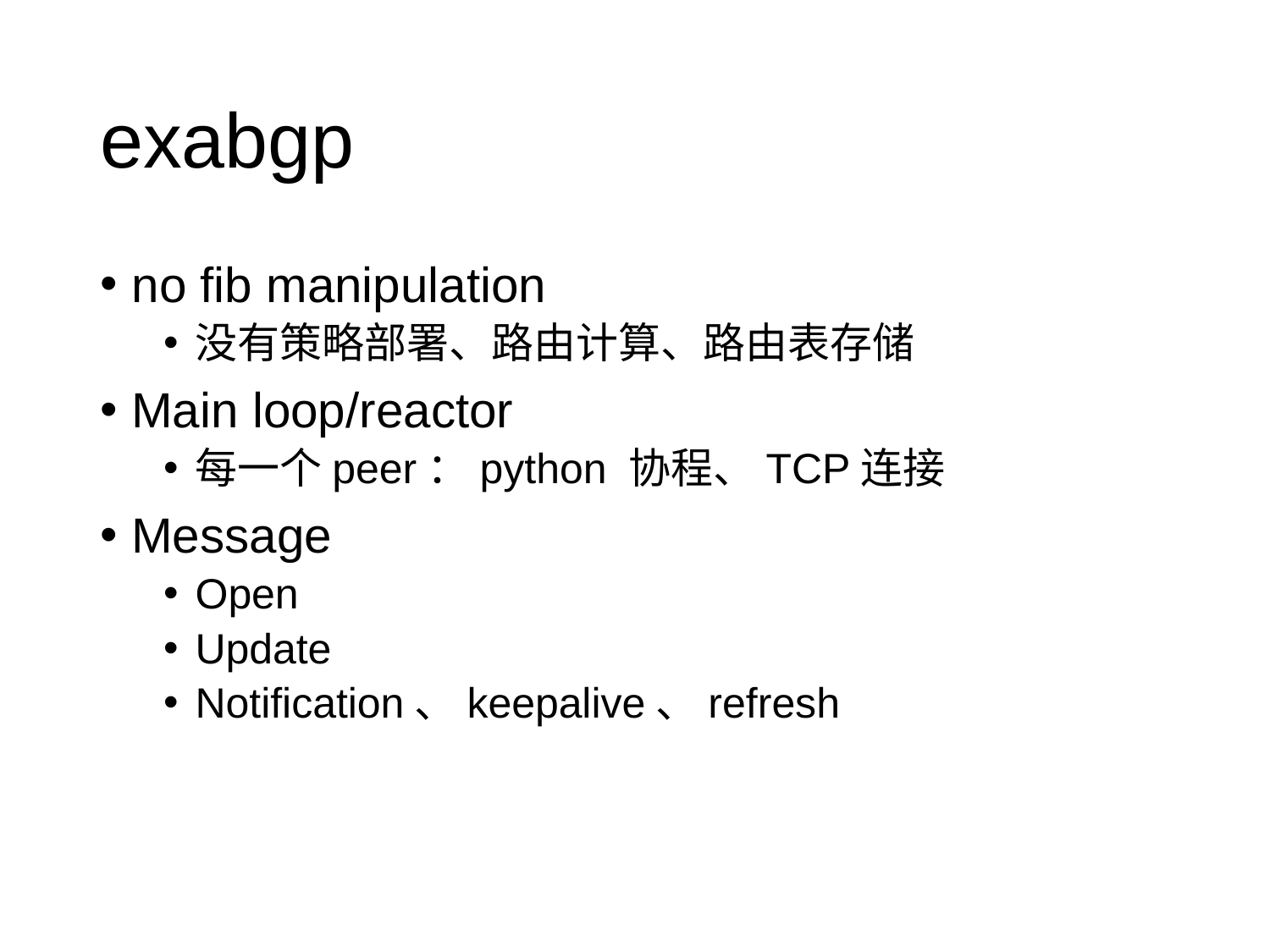

# exabgp
no fib manipulation
没有策略部署、路由计算、路由表存储
Main loop/reactor
每一个peer：python 协程、TCP连接
Message
Open
Update
Notification、keepalive、refresh